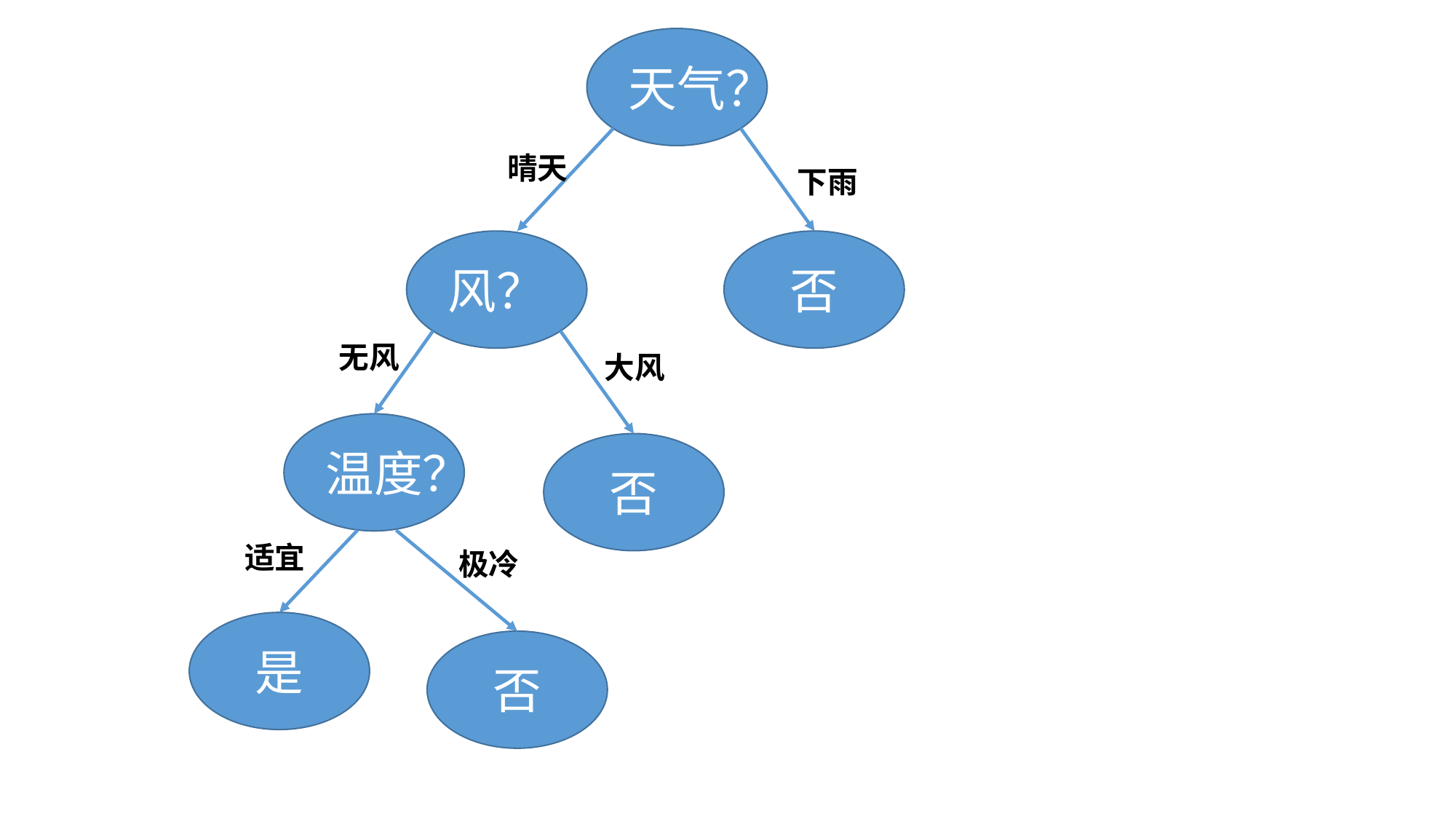

天气？
晴天
下雨
风？
否
无风
大风
温度？
否
适宜
极冷
是
否